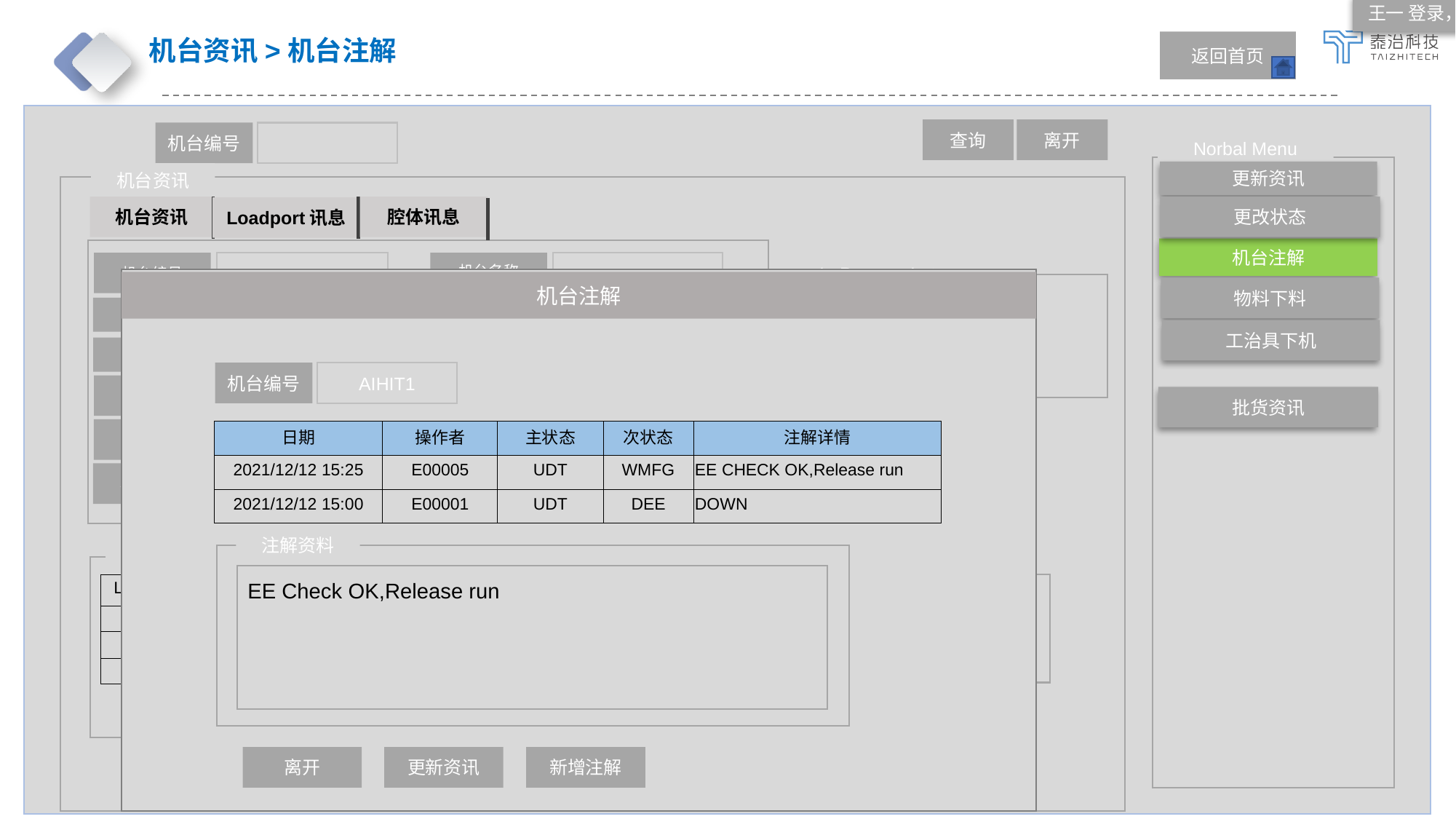

王一 登录，其他用户使用 请重新登录账号
# 机台资讯>机台注解
返回首页

查询
离开
机台编号

Norbal Menu

更新资讯
机台资讯

机台资讯
腔体讯息
更改状态
Loadport讯息
机台注解

机台名称

机台编号

In Process Lots

机台注解

物料下料
机台能力

区域代码

| 批货编号 |
| --- |
| M8A001.00 |
| M8A002.00 |
工治具下机
机台状态

重点机台

机台编号
AIHIT1

最后程式

禁用资讯

批货资讯
污染状态

| 日期 | 操作者 | 主状态 | 次状态 | 注解详情 |
| --- | --- | --- | --- | --- |
| 2021/12/12 15:25 | E00005 | UDT | WMFG | EE CHECK OK,Release run |
| 2021/12/12 15:00 | E00001 | UDT | DEE | DOWN |
机台型态

机台位置

机台型态

注解资料

批货位置

EE Check OK,Release run

Chamber info
| Loadport ID | AVL | Port 模式 | 载具名称 | 批次号 | 派货模式 |
| --- | --- | --- | --- | --- | --- |
| -1 | Y | AUTO-A-A | MFF0100 | M8A001.00 | MIC |
| -1 | Y | AUTO-A-A | MFF0100 | M8A002.00 | MIC |
| -2 | Y | AUTO-A-A | MFF2000 | M8A005.00 | MIT |

| 主状态 | 次状态 | contam |
| --- | --- | --- |
|  |  |  |
离开
更新资讯
新增注解